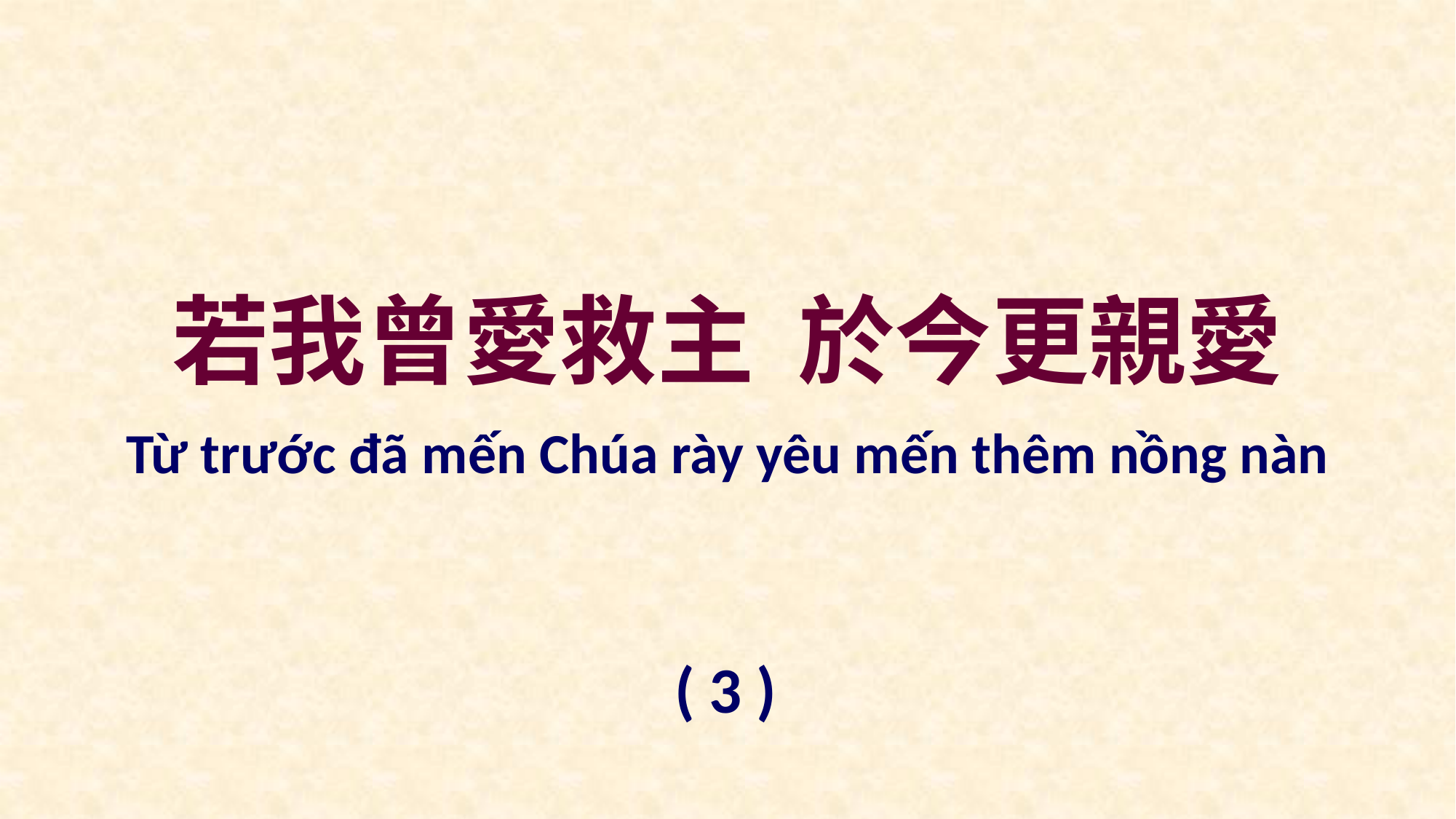

若我曾愛救主  於今更親愛
Từ trước đã mến Chúa rày yêu mến thêm nồng nàn
( 3 )